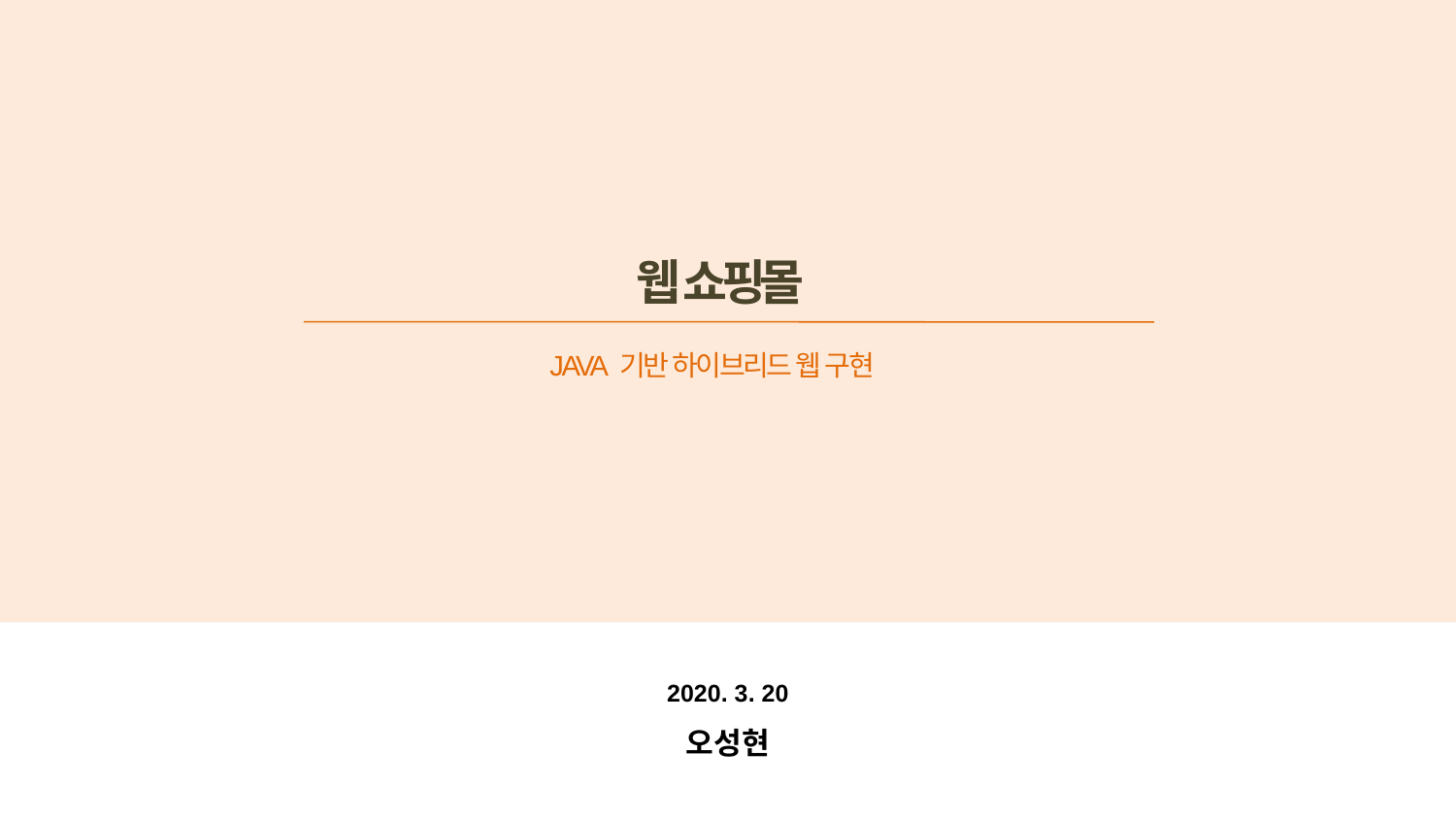

기준선(좌)

기준선(상)
웹 쇼핑몰
JAVA 기반 하이브리드 웹 구현

2020. 3. 20
오성현
기준선(하)